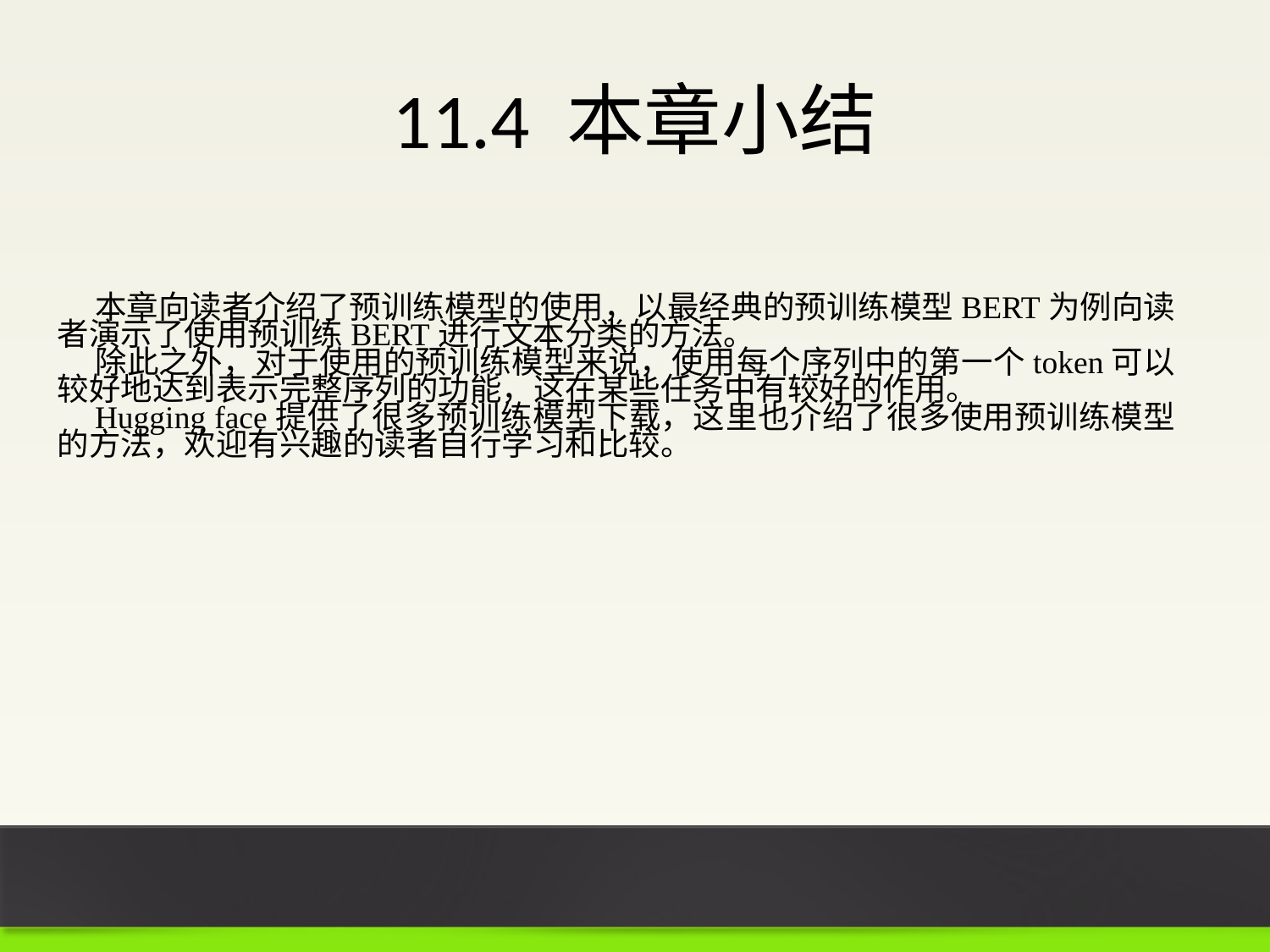

# 11.4 本章小结
本章向读者介绍了预训练模型的使用，以最经典的预训练模型BERT为例向读者演示了使用预训练BERT进行文本分类的方法。
除此之外，对于使用的预训练模型来说，使用每个序列中的第一个token可以较好地达到表示完整序列的功能，这在某些任务中有较好的作用。
Hugging face提供了很多预训练模型下载，这里也介绍了很多使用预训练模型的方法，欢迎有兴趣的读者自行学习和比较。